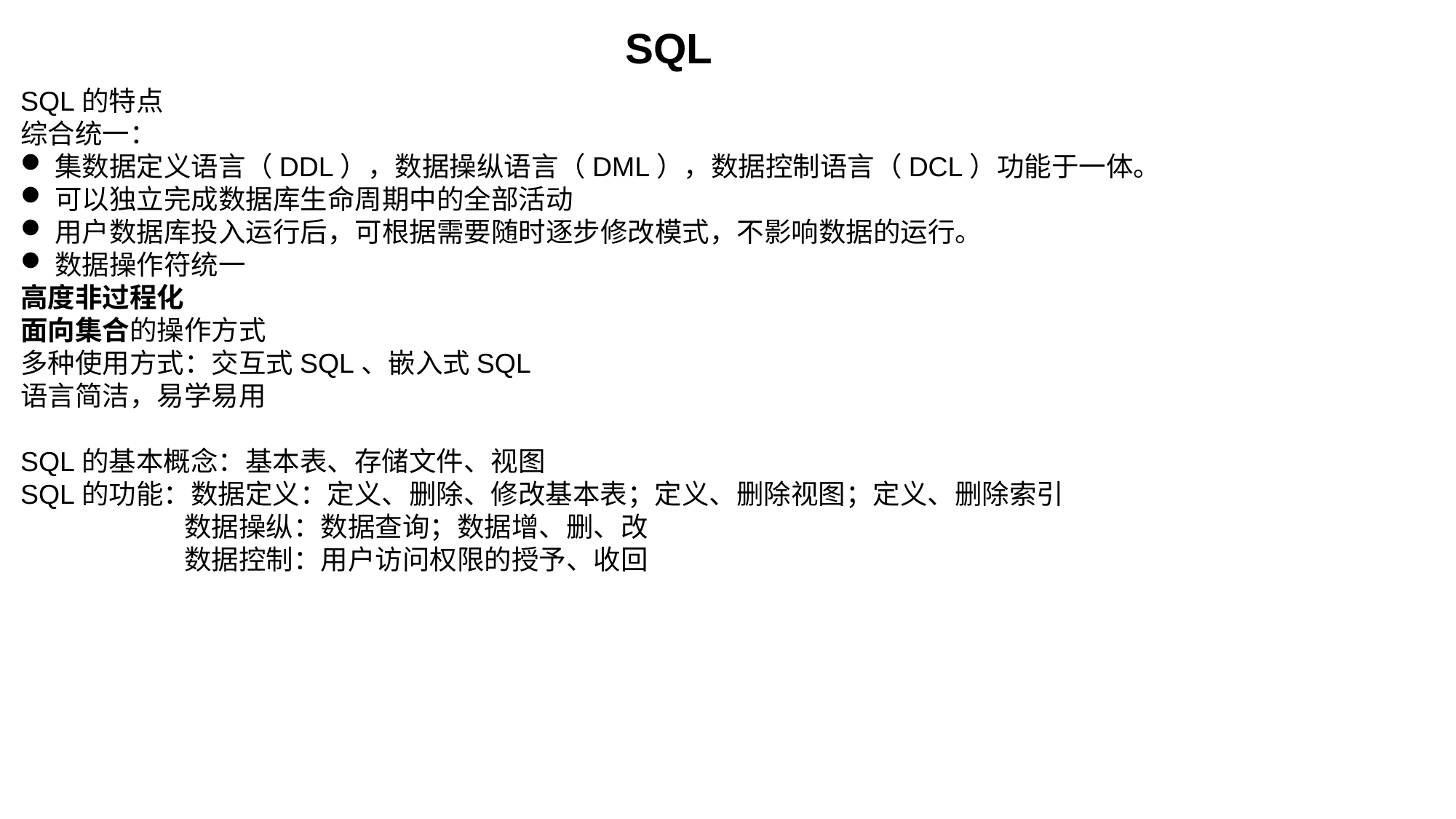

SQL
SQL的特点
综合统一：
集数据定义语言（DDL），数据操纵语言（DML），数据控制语言（DCL）功能于一体。
可以独立完成数据库生命周期中的全部活动
用户数据库投入运行后，可根据需要随时逐步修改模式，不影响数据的运行。
数据操作符统一
高度非过程化
面向集合的操作方式
多种使用方式：交互式SQL、嵌入式SQL
语言简洁，易学易用

SQL的基本概念：基本表、存储文件、视图
SQL的功能：数据定义：定义、删除、修改基本表；定义、删除视图；定义、删除索引
数据操纵：数据查询；数据增、删、改
数据控制：用户访问权限的授予、收回